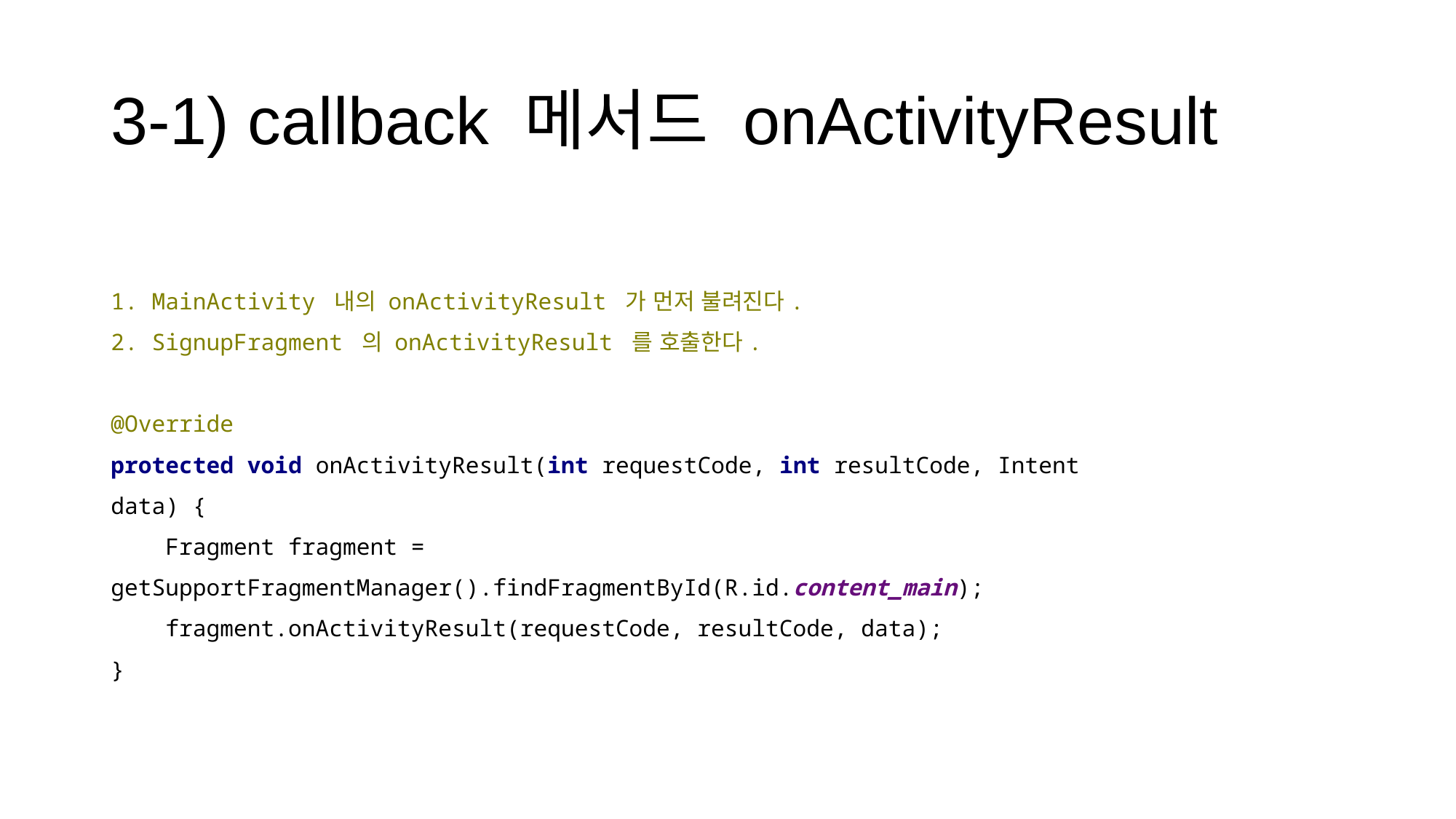

# 3-1) callback 메서드 onActivityResult
1. MainActivity 내의 onActivityResult 가 먼저 불려진다.
2. SignupFragment 의 onActivityResult 를 호출한다.

@Override
protected void onActivityResult(int requestCode, int resultCode, Intent data) {
    Fragment fragment = getSupportFragmentManager().findFragmentById(R.id.content_main);
    fragment.onActivityResult(requestCode, resultCode, data);
}